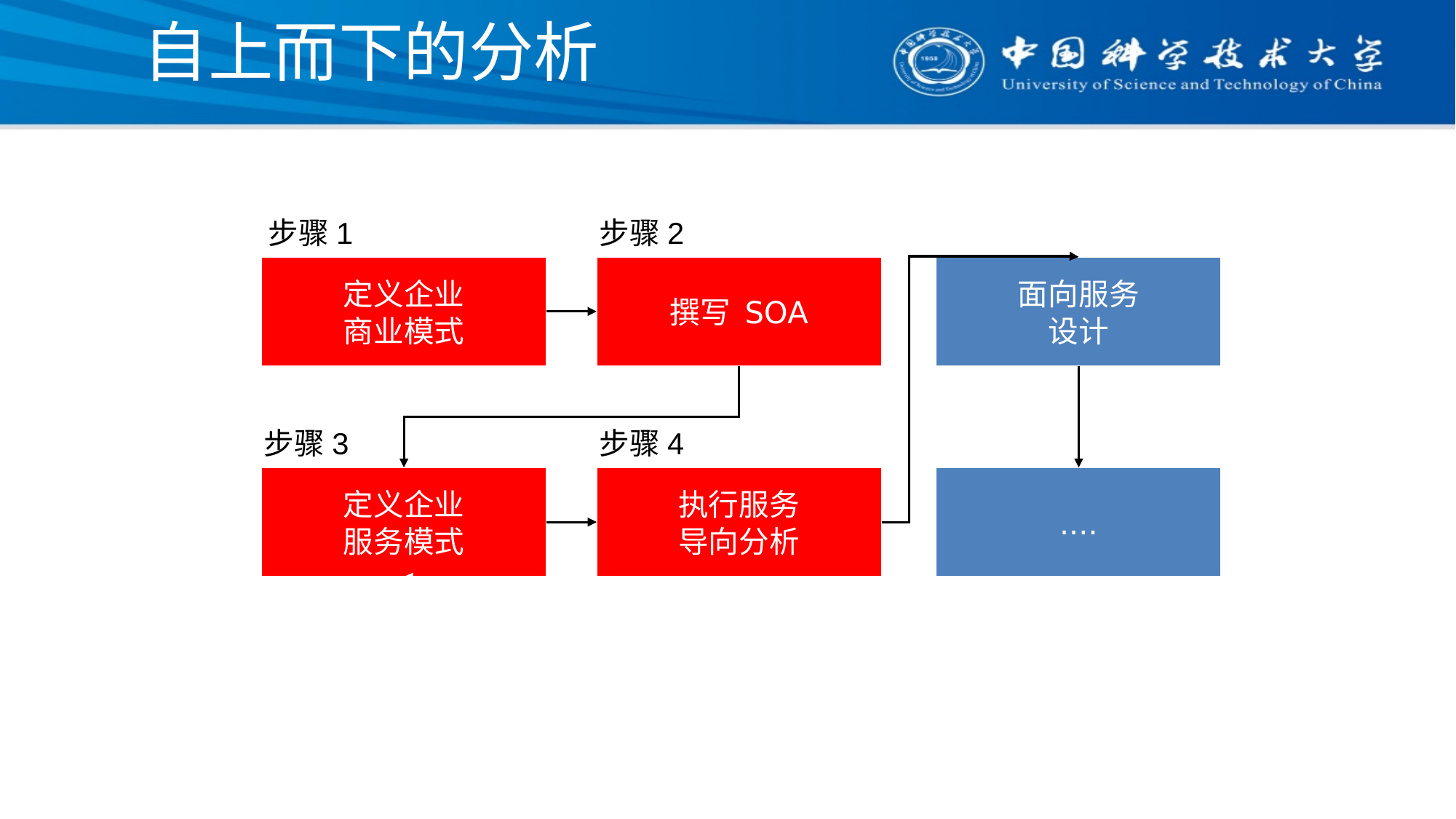

# 自上而下的分析
步骤1
步骤2
步骤1
步骤2
定义企业
商业模式
撰写 SOA
面向服务
设计
步骤3
步骤4
步骤3
步骤4
定义企业
服务模式
执行服务
导向分析
....